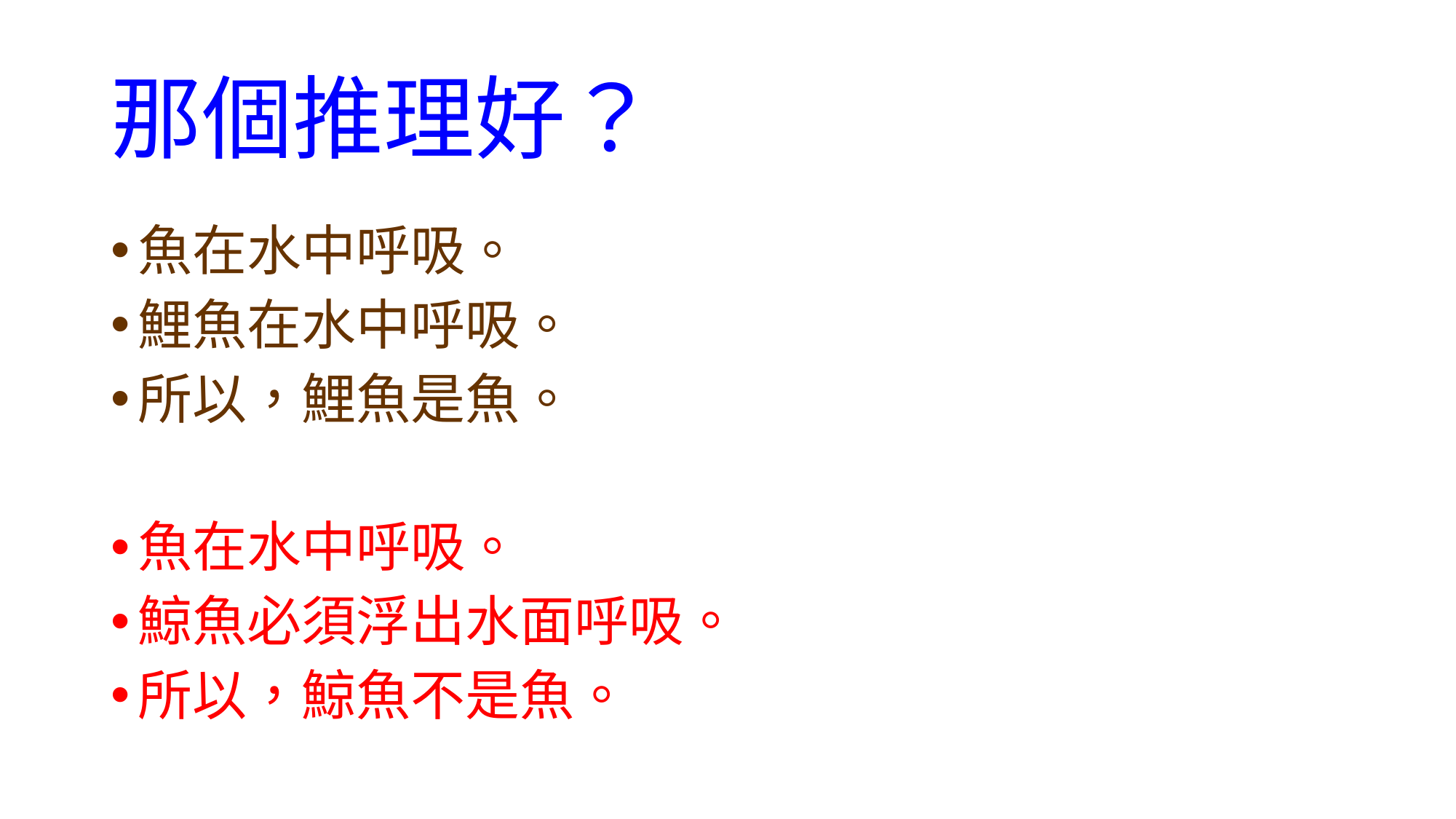

# 那個推理好？
魚在水中呼吸。
鯉魚在水中呼吸。
所以，鯉魚是魚。

魚在水中呼吸。
鯨魚必須浮出水面呼吸。
所以，鯨魚不是魚。